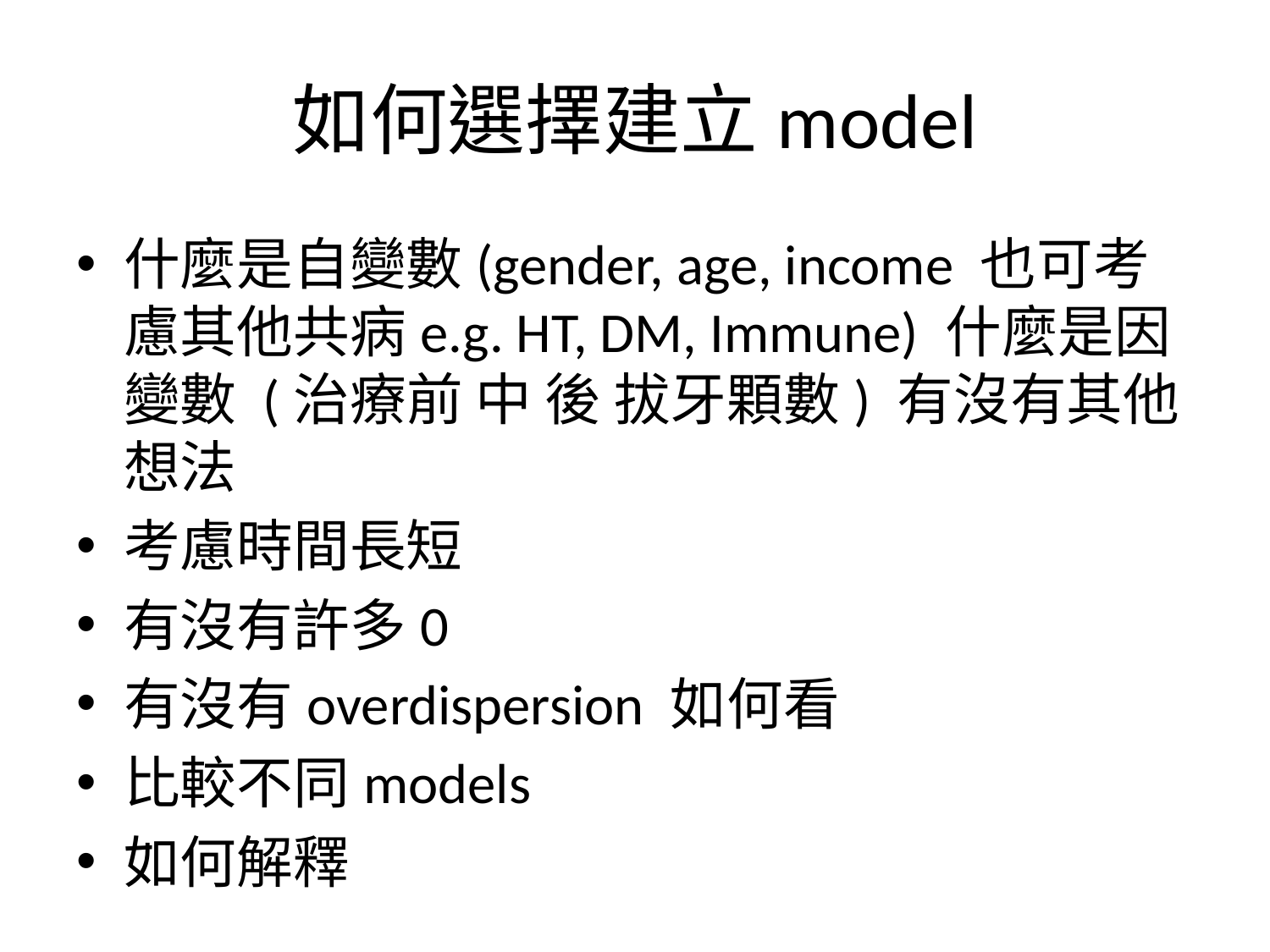

# 如何選擇建立model
什麼是自變數(gender, age, income 也可考慮其他共病e.g. HT, DM, Immune) 什麼是因變數 (治療前 中 後 拔牙顆數) 有沒有其他想法
考慮時間長短
有沒有許多0
有沒有overdispersion 如何看
比較不同models
如何解釋